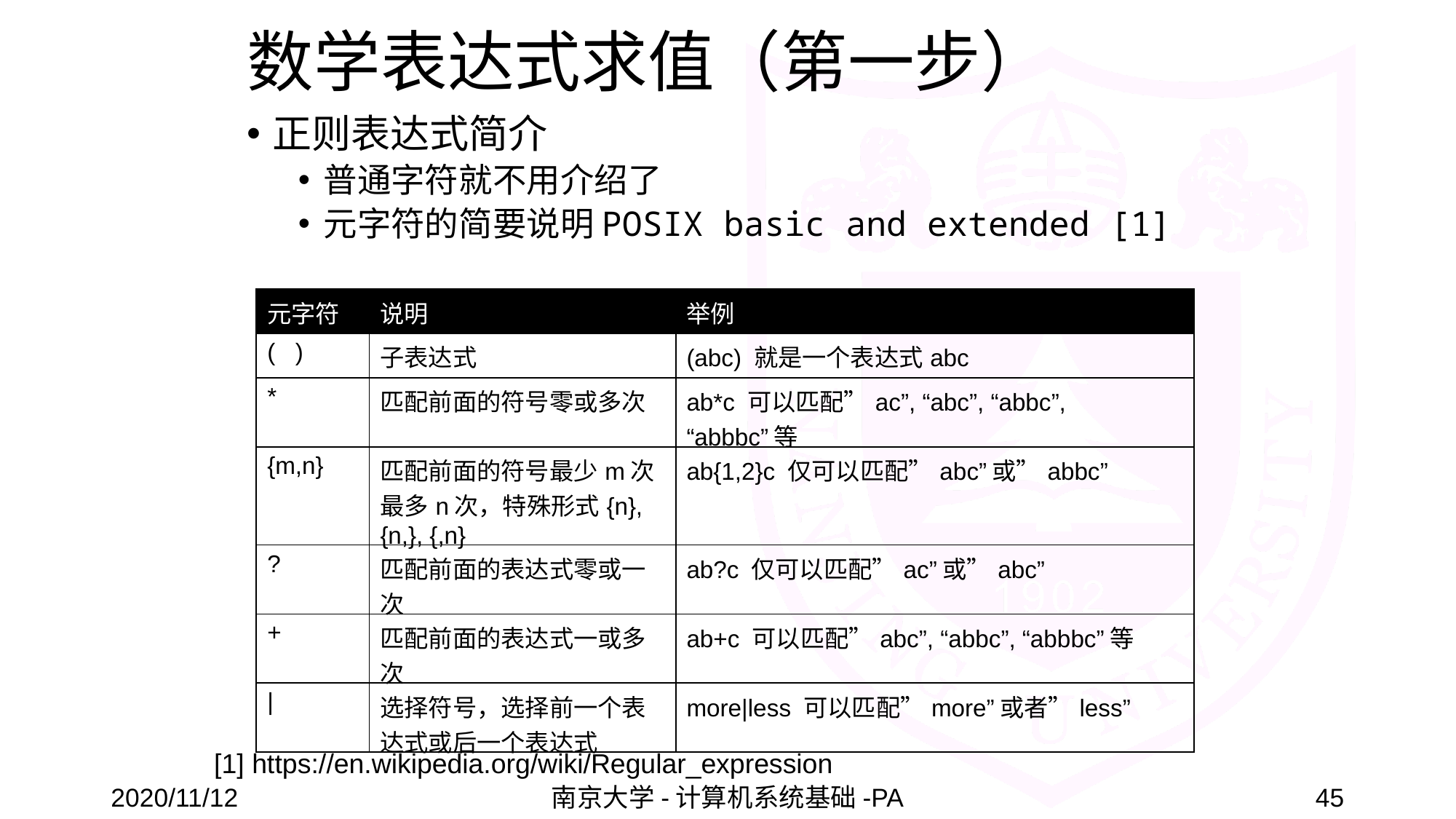

# 数学表达式求值（第一步）
正则表达式简介
普通字符就不用介绍了
元字符的简要说明POSIX basic and extended [1]

| 元字符 | 说明 | 举例 |
| --- | --- | --- |
| ( ) | 子表达式 | (abc) 就是一个表达式abc |
| \* | 匹配前面的符号零或多次 | ab\*c 可以匹配”ac”, “abc”, “abbc”, “abbbc”等 |
| {m,n} | 匹配前面的符号最少m次最多n次，特殊形式{n}, {n,}, {,n} | ab{1,2}c 仅可以匹配”abc”或”abbc” |
| ? | 匹配前面的表达式零或一次 | ab?c 仅可以匹配”ac”或”abc” |
| + | 匹配前面的表达式一或多次 | ab+c 可以匹配”abc”, “abbc”, “abbbc”等 |
| | | 选择符号，选择前一个表达式或后一个表达式 | more|less 可以匹配”more”或者”less” |
[1] https://en.wikipedia.org/wiki/Regular_expression
2020/11/12
南京大学-计算机系统基础-PA
45